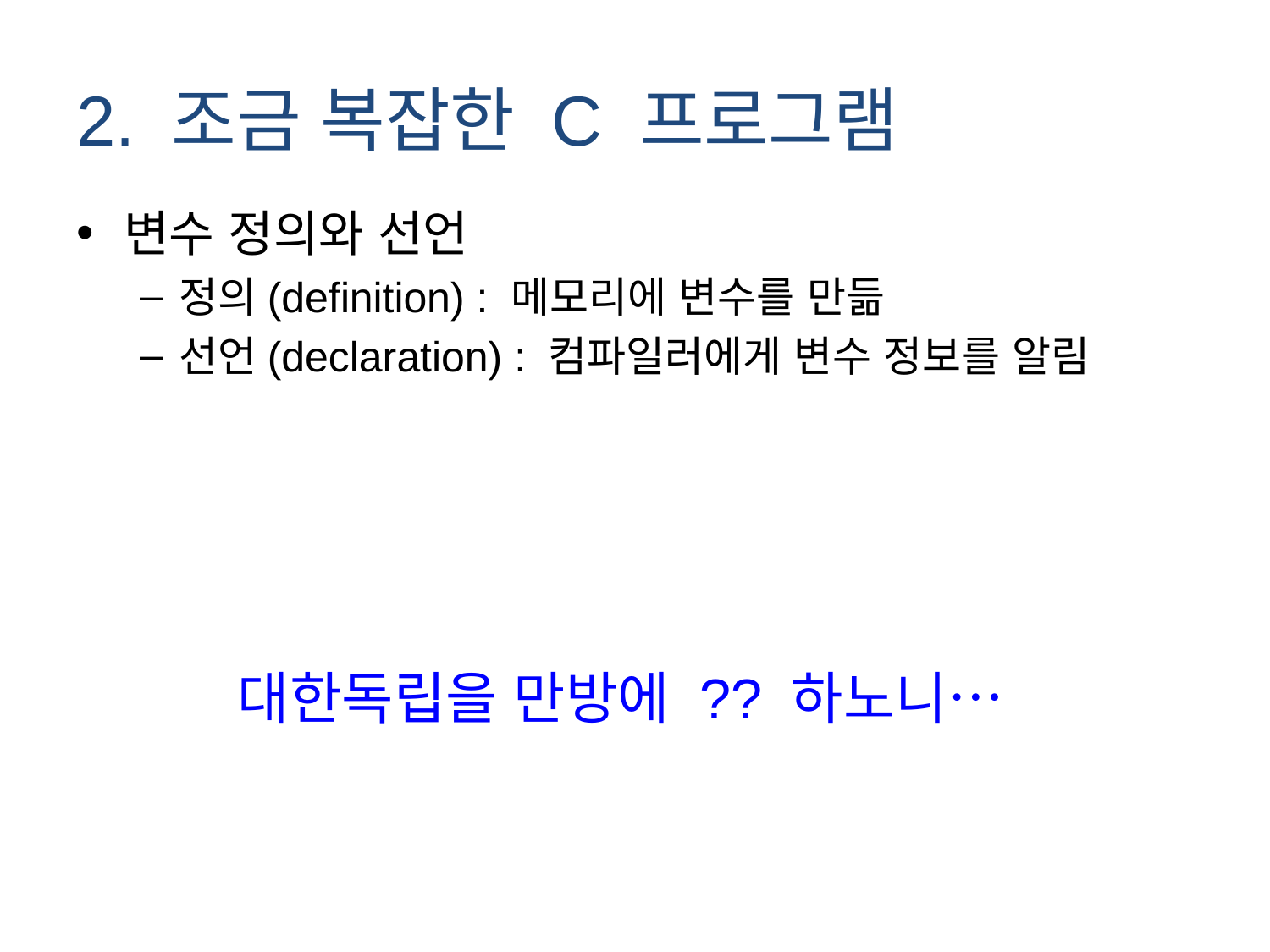

# 2. 조금 복잡한 C 프로그램
변수 정의와 선언
정의(definition) : 메모리에 변수를 만듦
선언(declaration) : 컴파일러에게 변수 정보를 알림
대한독립을 만방에 ?? 하노니…